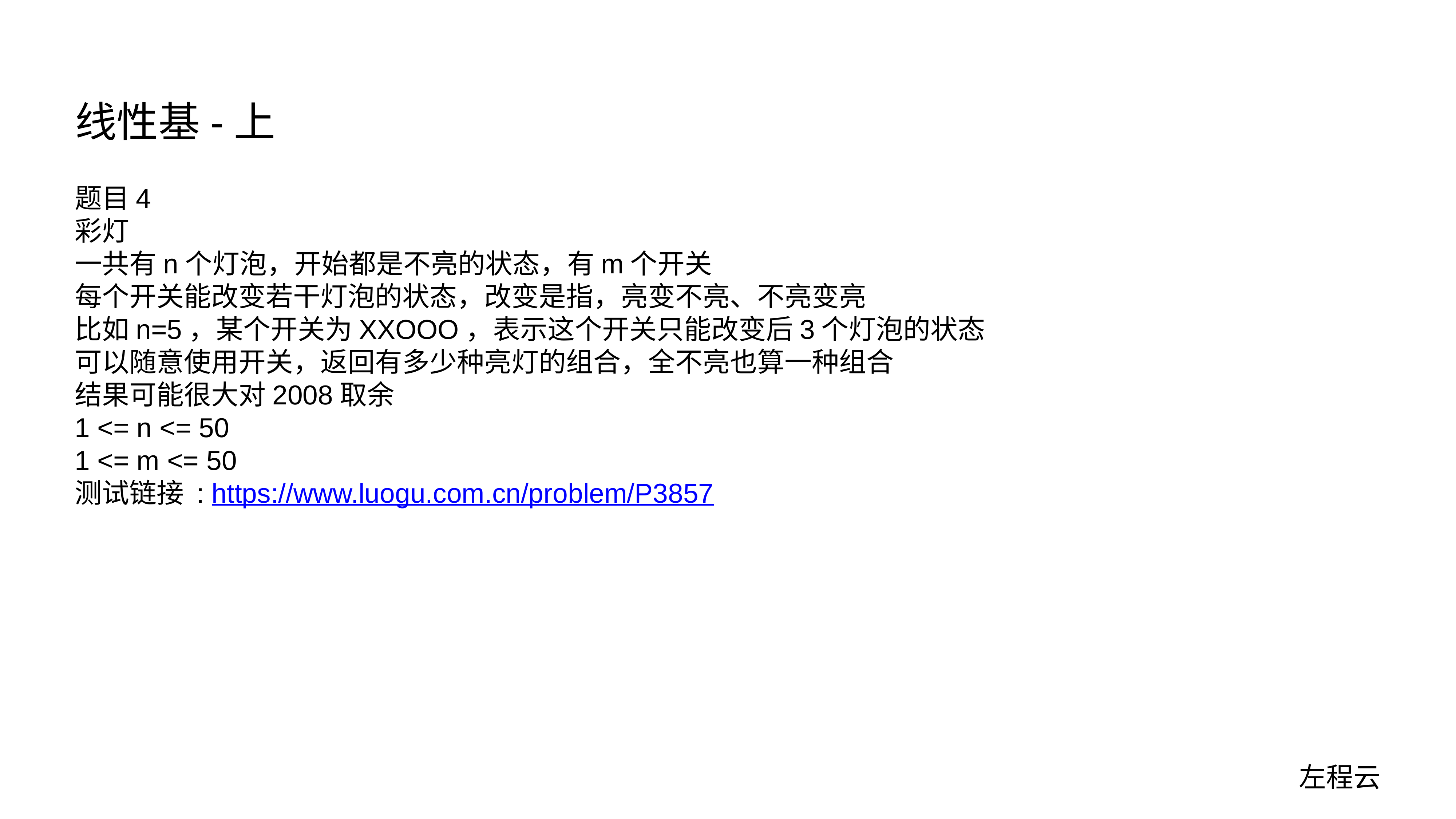

# 线性基-上
题目4
彩灯
一共有n个灯泡，开始都是不亮的状态，有m个开关
每个开关能改变若干灯泡的状态，改变是指，亮变不亮、不亮变亮
比如n=5，某个开关为XXOOO，表示这个开关只能改变后3个灯泡的状态
可以随意使用开关，返回有多少种亮灯的组合，全不亮也算一种组合
结果可能很大对2008取余
1 <= n <= 50
1 <= m <= 50
测试链接 : https://www.luogu.com.cn/problem/P3857
左程云